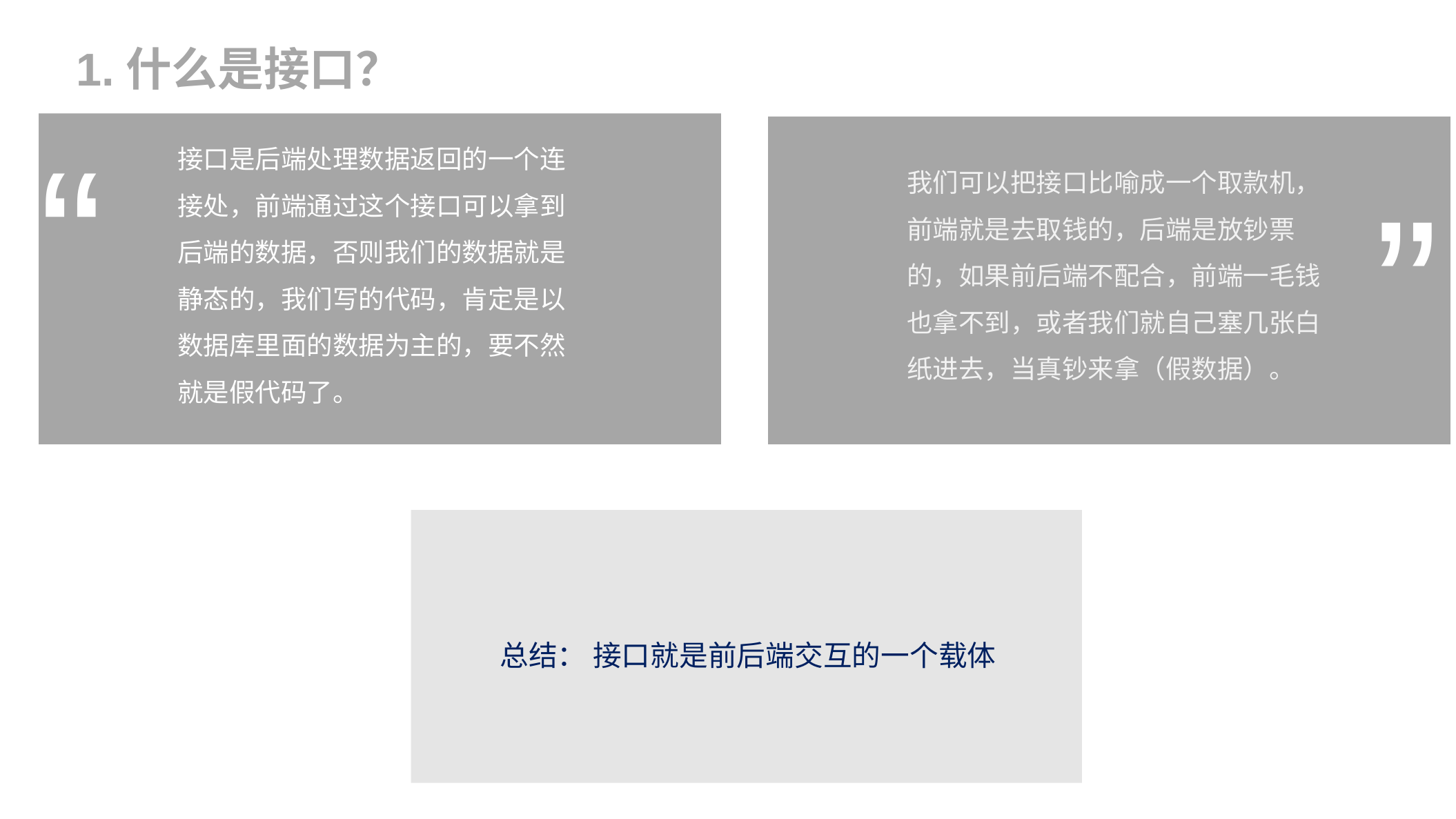

1.什么是接口？
“
我们可以把接口比喻成一个取款机，前端就是去取钱的，后端是放钞票的，如果前后端不配合，前端一毛钱也拿不到，或者我们就自己塞几张白纸进去，当真钞来拿（假数据）。

“
接口是后端处理数据返回的一个连接处，前端通过这个接口可以拿到后端的数据，否则我们的数据就是静态的，我们写的代码，肯定是以数据库里面的数据为主的，要不然就是假代码了。

总结： 接口就是前后端交互的一个载体